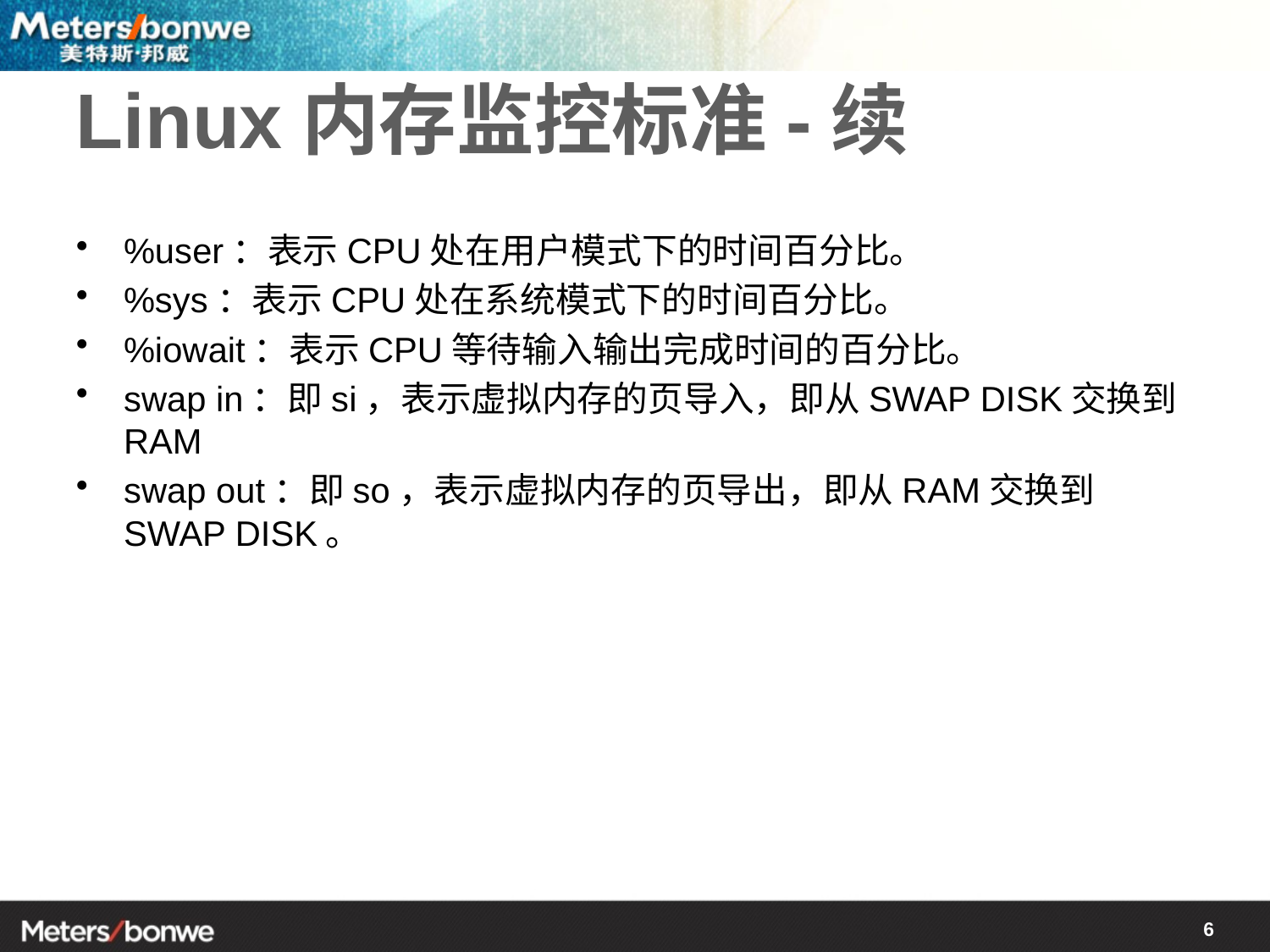

# Linux内存监控标准-续
%user：表示CPU处在用户模式下的时间百分比。
%sys：表示CPU处在系统模式下的时间百分比。
%iowait：表示CPU等待输入输出完成时间的百分比。
swap in：即si，表示虚拟内存的页导入，即从SWAP DISK交换到RAM
swap out：即so，表示虚拟内存的页导出，即从RAM交换到SWAP DISK。